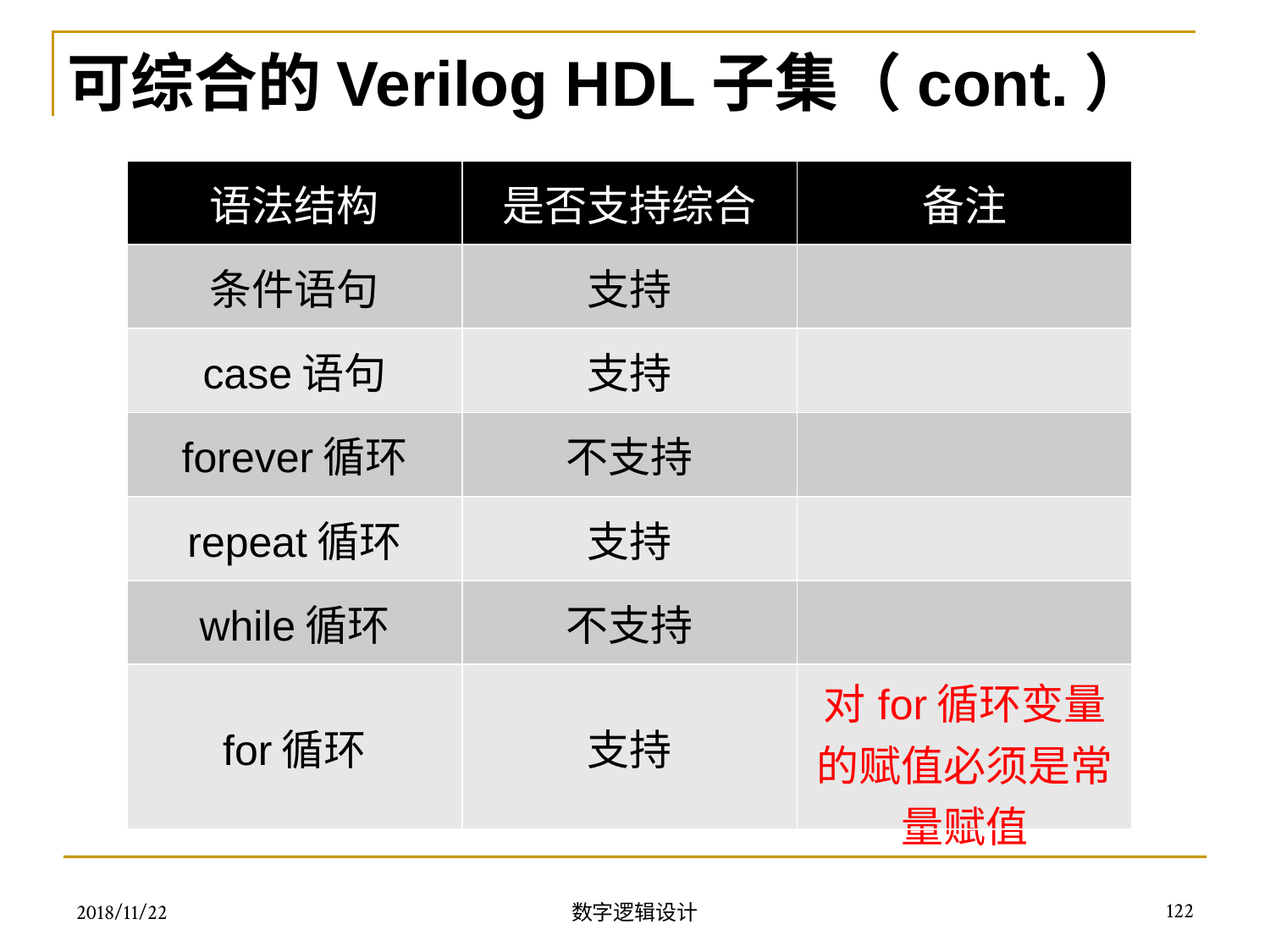

可综合的Verilog HDL子集（cont.）
| 语法结构 | 是否支持综合 | 备注 |
| --- | --- | --- |
| 条件语句 | 支持 |  |
| case语句 | 支持 |  |
| forever循环 | 不支持 |  |
| repeat循环 | 支持 |  |
| while循环 | 不支持 |  |
| for循环 | 支持 | 对for循环变量的赋值必须是常量赋值 |
2018/11/22
122
数字逻辑设计